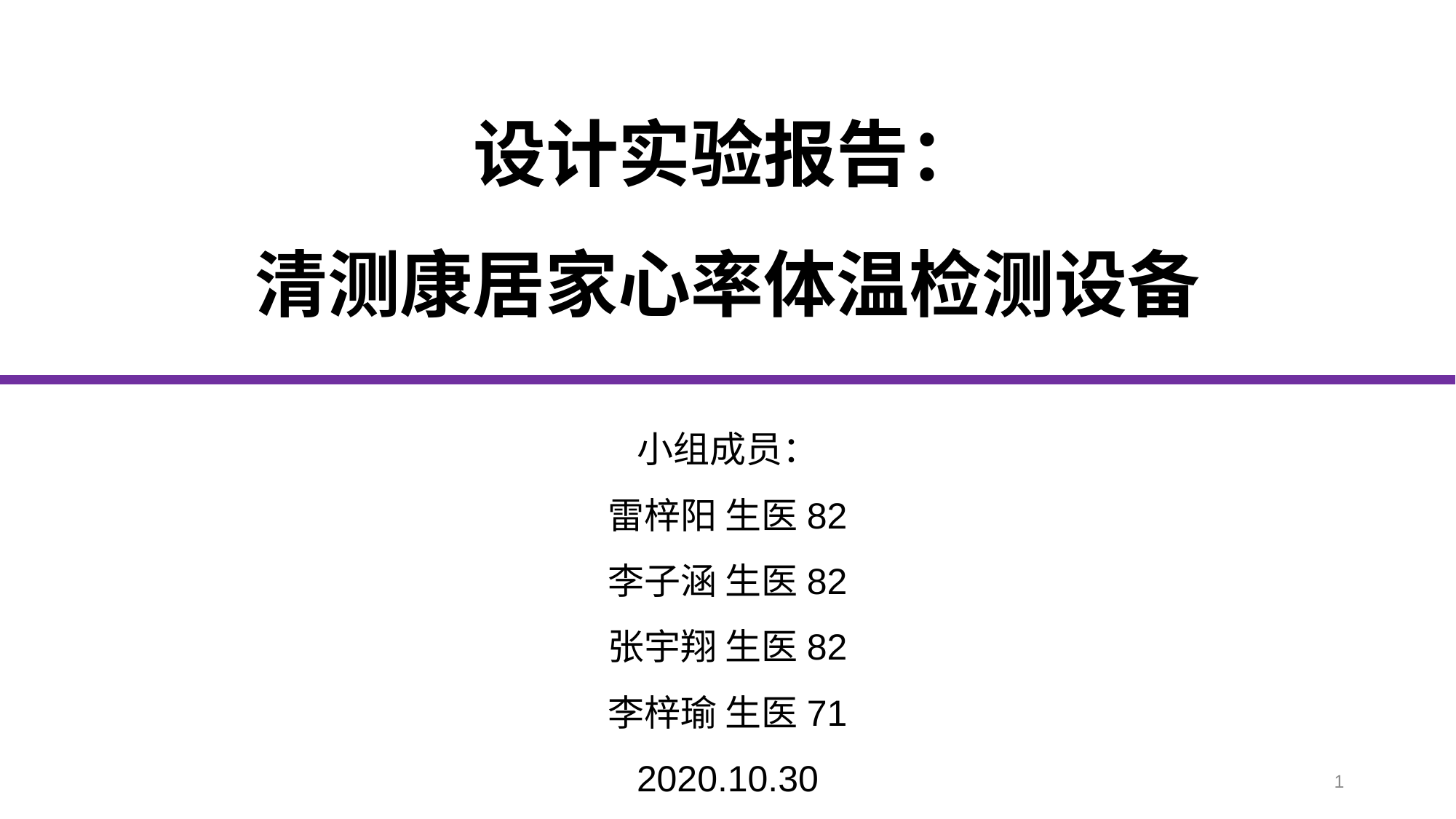

# 设计实验报告： 清测康居家心率体温检测设备
小组成员：
雷梓阳 生医82
李子涵 生医82
张宇翔 生医82
李梓瑜 生医71
2020.10.30
1